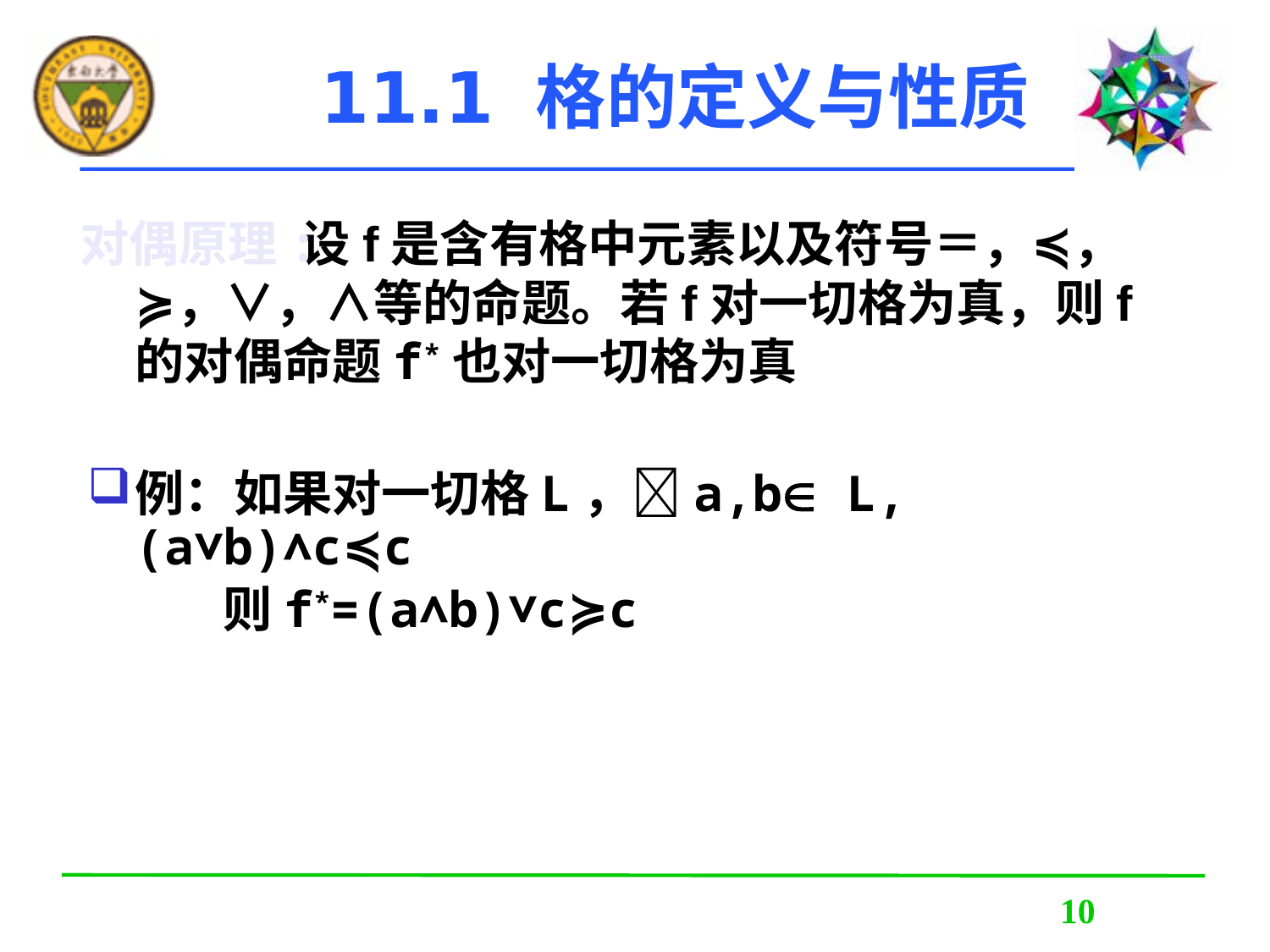

# 11.1 格的定义与性质
                  设f是含有格中元素以及符号＝，≼，≽，∨，∧等的命题。若f对一切格为真，则f的对偶命题f*也对一切格为真

例：如果对一切格L，∀a,b∈ L,(a∨b)∧c≼c
           则f*=(a∧b)∨c≽c

对偶原理: